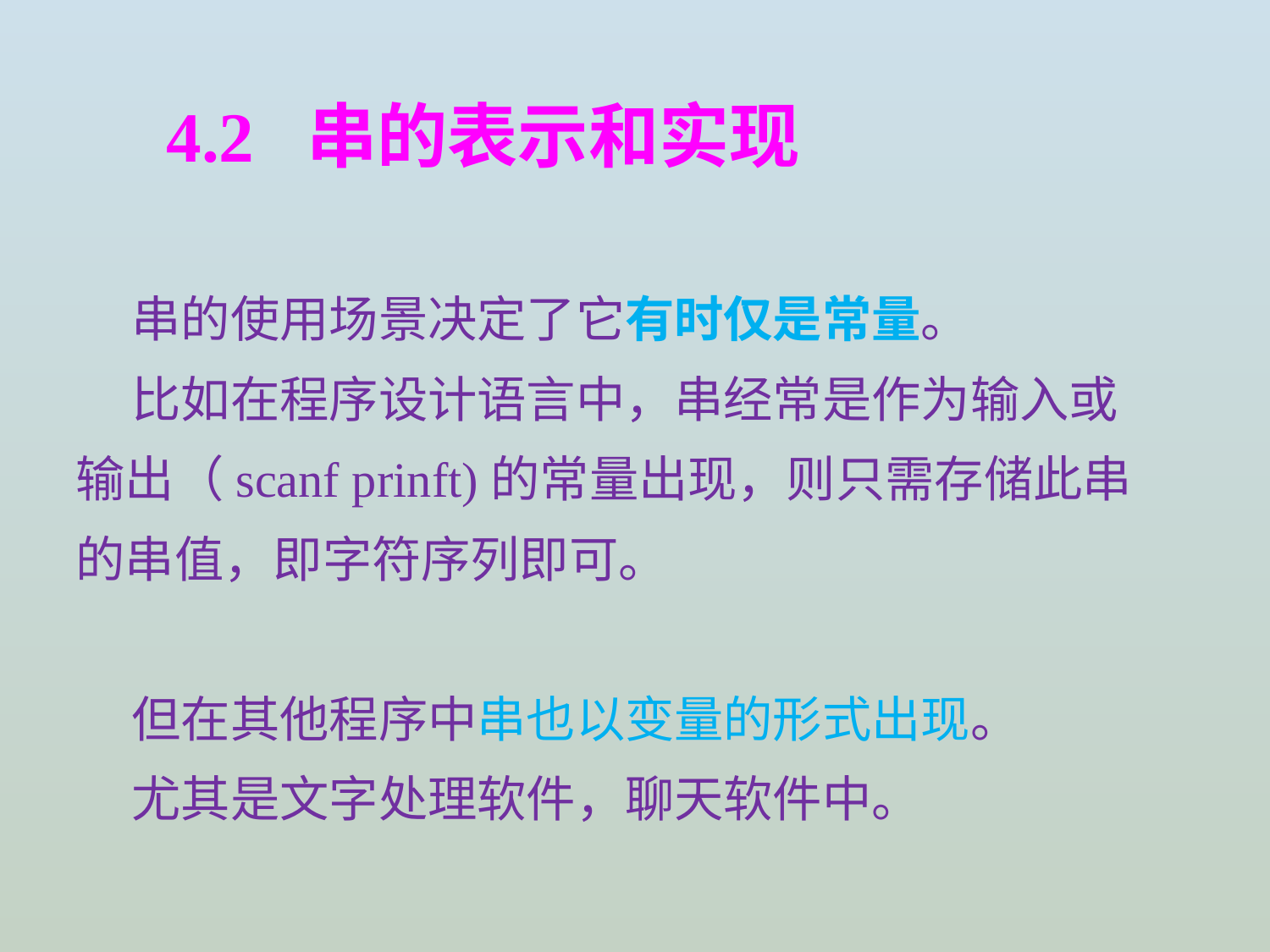

4.2  串的表示和实现
    串的使用场景决定了它有时仅是常量。
    比如在程序设计语言中，串经常是作为输入或输出（scanf prinft)的常量出现，则只需存储此串的串值，即字符序列即可。

    但在其他程序中串也以变量的形式出现。
    尤其是文字处理软件，聊天软件中。